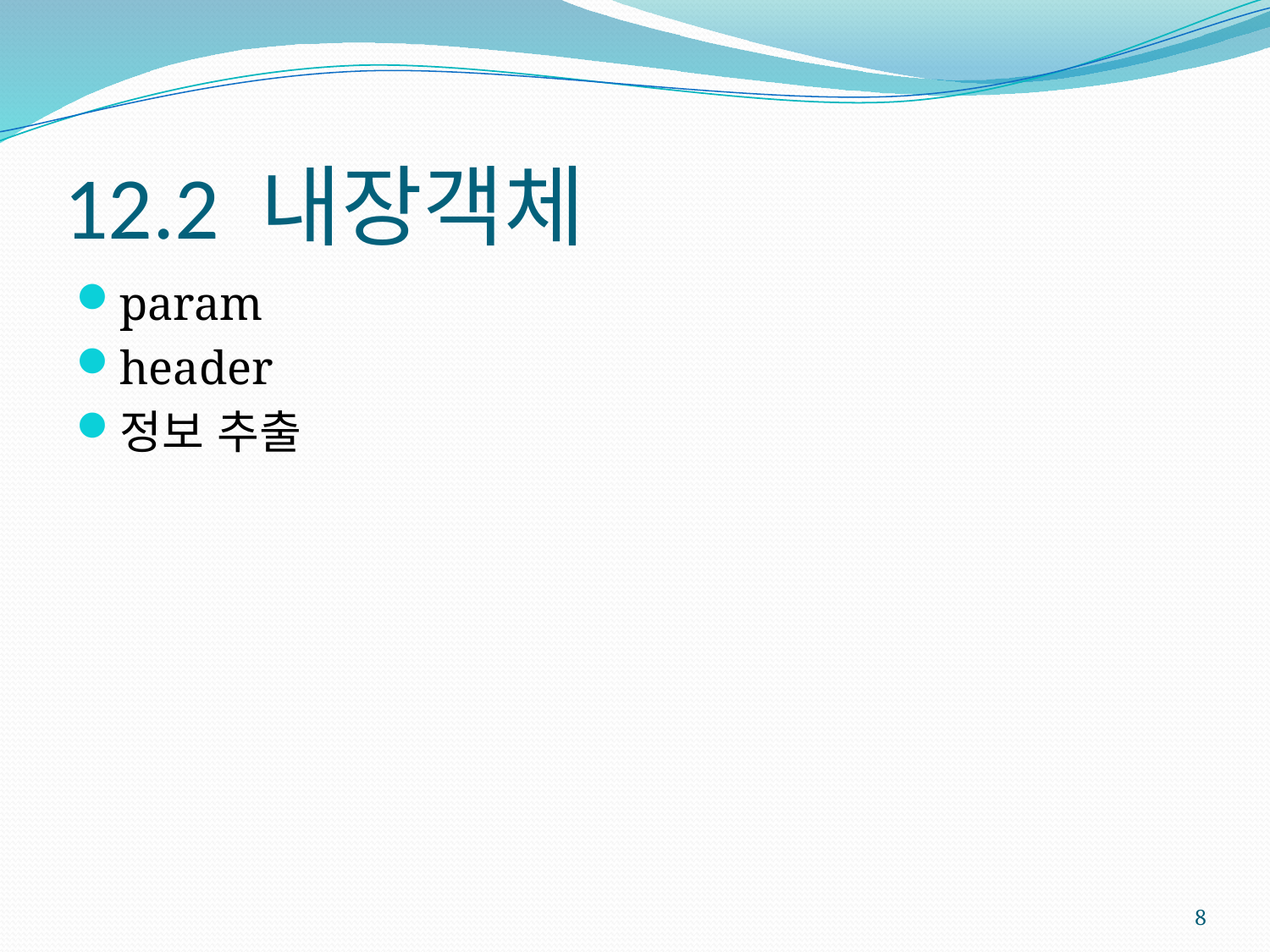

# 12.2 내장객체
param
header
정보 추출
8